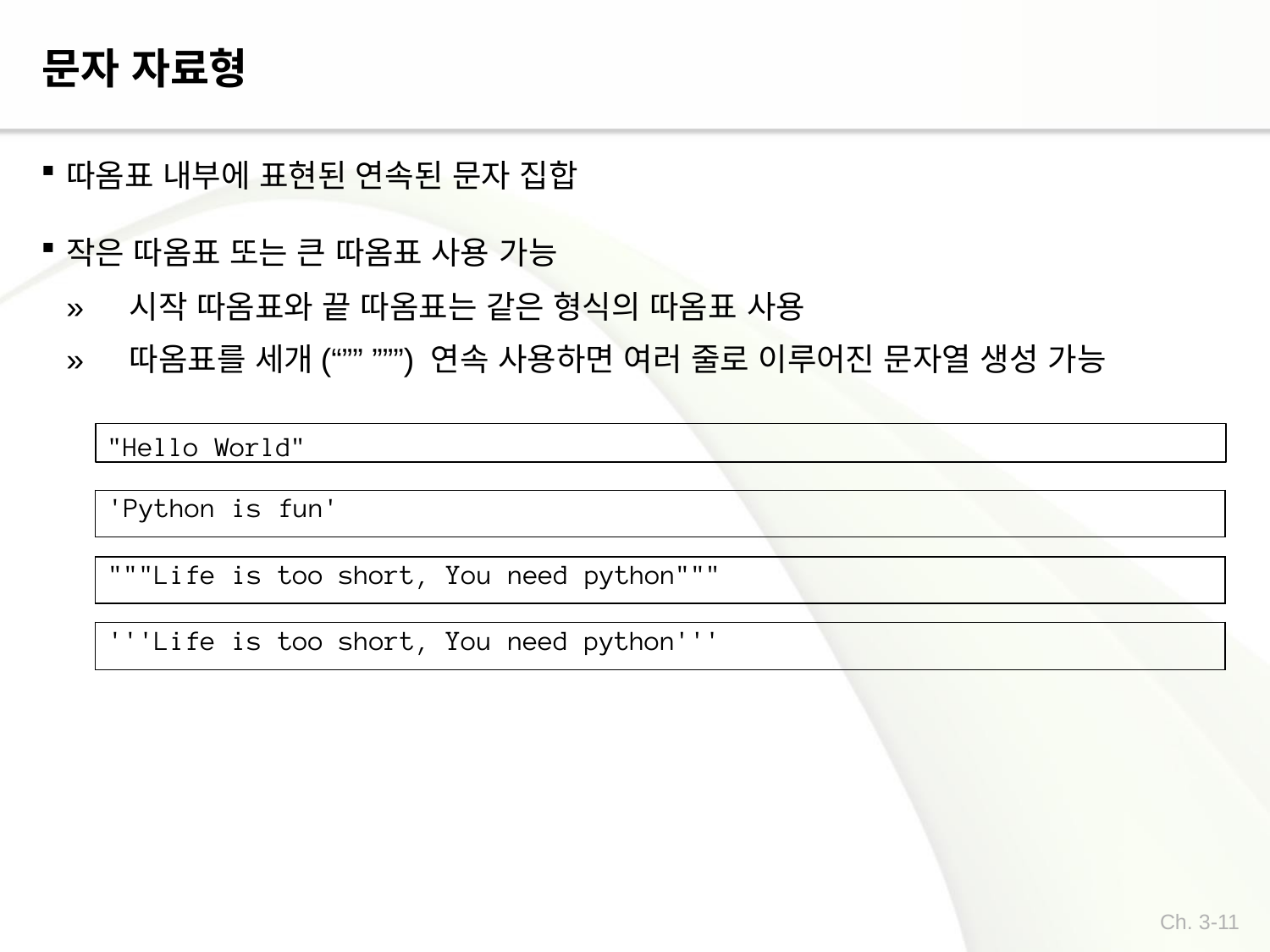

# 문자 자료형
따옴표 내부에 표현된 연속된 문자 집합

작은 따옴표 또는 큰 따옴표 사용 가능
»	시작 따옴표와 끝 따옴표는 같은 형식의 따옴표 사용
»	따옴표를 세개(“”” ”””) 연속 사용하면 여러 줄로 이루어진 문자열 생성 가능
"Hello World"
| 'Python | is | fun' |
| --- | --- | --- |
|  |  |  |
| """Life | is | too short, You need python""" |
|  |  |  |
| '''Life | is | too short, You need python''' |
Ch. 3-11